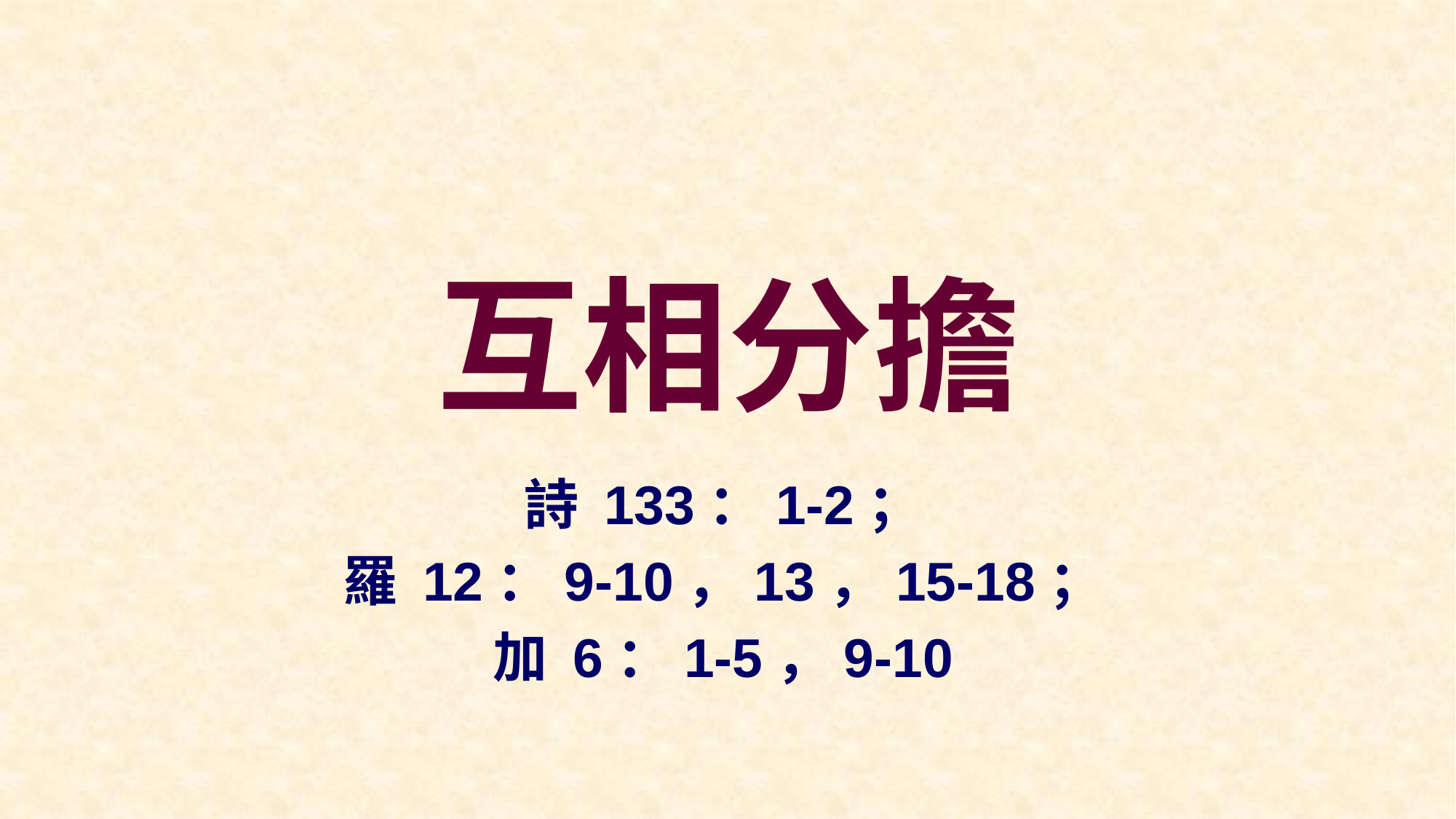

# 互相分擔
詩 133：1-2；
羅 12：9-10，13，15-18；
加 6：1-5，9-10